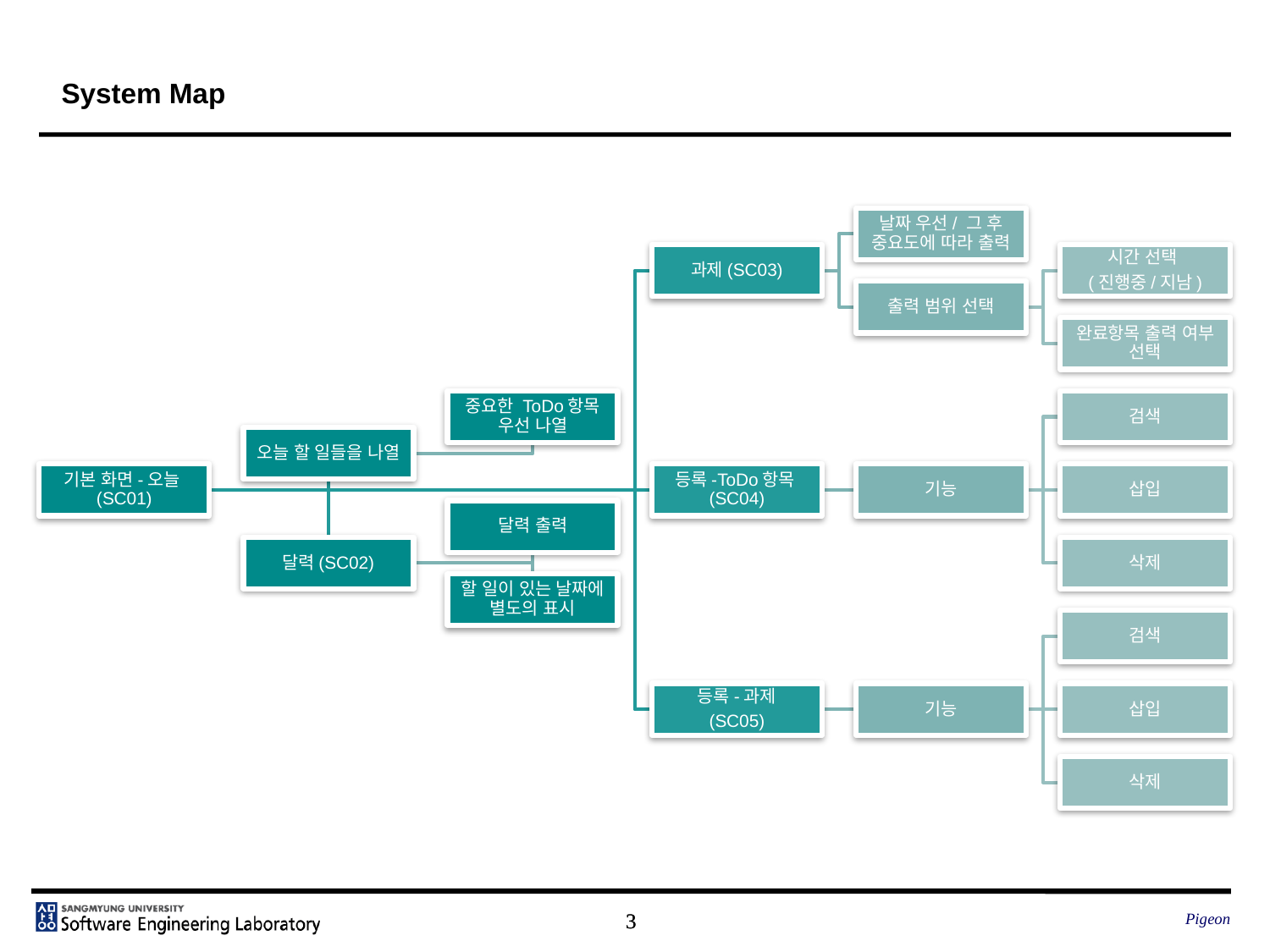

# System Map

기본 화면-오늘(SC01)
과제(SC03)
날짜 우선/ 그 후 중요도에 따라 출력
출력 범위 선택
시간 선택
(진행중/지남)
완료항목 출력 여부 선택
등록-ToDo항목(SC04)
기능
검색
삽입
삭제
등록-과제
(SC05)
기능
검색
삽입
삭제
오늘 할 일들을 나열
중요한 ToDo항목 우선 나열
달력(SC02)
달력 출력
할 일이 있는 날짜에 별도의 표시
Pigeon